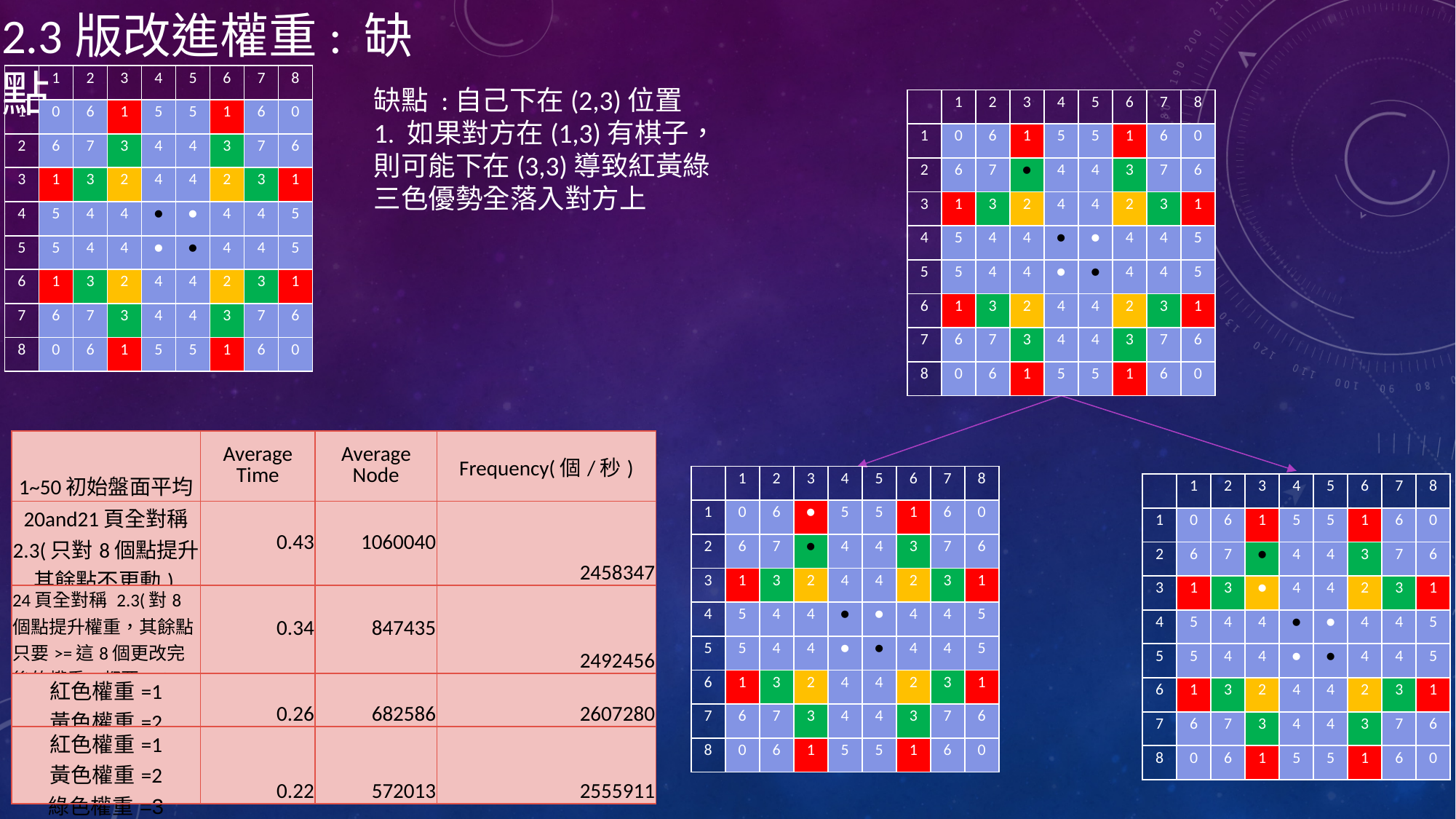

2.3版改進權重: 缺點
|  | 1 | 2 | 3 | 4 | 5 | 6 | 7 | 8 |
| --- | --- | --- | --- | --- | --- | --- | --- | --- |
| 1 | 0 | 6 | 1 | 5 | 5 | 1 | 6 | 0 |
| 2 | 6 | 7 | 3 | 4 | 4 | 3 | 7 | 6 |
| 3 | 1 | 3 | 2 | 4 | 4 | 2 | 3 | 1 |
| 4 | 5 | 4 | 4 | ● | ● | 4 | 4 | 5 |
| 5 | 5 | 4 | 4 | ● | ● | 4 | 4 | 5 |
| 6 | 1 | 3 | 2 | 4 | 4 | 2 | 3 | 1 |
| 7 | 6 | 7 | 3 | 4 | 4 | 3 | 7 | 6 |
| 8 | 0 | 6 | 1 | 5 | 5 | 1 | 6 | 0 |
缺點 :自己下在(2,3)位置
1. 如果對方在(1,3)有棋子，則可能下在(3,3)導致紅黃綠三色優勢全落入對方上

|  | 1 | 2 | 3 | 4 | 5 | 6 | 7 | 8 |
| --- | --- | --- | --- | --- | --- | --- | --- | --- |
| 1 | 0 | 6 | 1 | 5 | 5 | 1 | 6 | 0 |
| 2 | 6 | 7 | ● | 4 | 4 | 3 | 7 | 6 |
| 3 | 1 | 3 | 2 | 4 | 4 | 2 | 3 | 1 |
| 4 | 5 | 4 | 4 | ● | ● | 4 | 4 | 5 |
| 5 | 5 | 4 | 4 | ● | ● | 4 | 4 | 5 |
| 6 | 1 | 3 | 2 | 4 | 4 | 2 | 3 | 1 |
| 7 | 6 | 7 | 3 | 4 | 4 | 3 | 7 | 6 |
| 8 | 0 | 6 | 1 | 5 | 5 | 1 | 6 | 0 |
| 1~50初始盤面平均 | Average Time | Average Node | Frequency(個/秒) |
| --- | --- | --- | --- |
| 20and21頁全對稱 2.3(只對8個點提升，其餘點不更動) | 0.43 | 1060040 | 2458347 |
| 24頁全對稱 2.3(對8個點提升權重，其餘點只要>=這8個更改完後的權重，都要+1) | 0.34 | 847435 | 2492456 |
| 紅色權重=1 黃色權重=2 | 0.26 | 682586 | 2607280 |
| 紅色權重=1 黃色權重=2 綠色權重=3 | 0.22 | 572013 | 2555911 |
|  | 1 | 2 | 3 | 4 | 5 | 6 | 7 | 8 |
| --- | --- | --- | --- | --- | --- | --- | --- | --- |
| 1 | 0 | 6 | ● | 5 | 5 | 1 | 6 | 0 |
| 2 | 6 | 7 | ● | 4 | 4 | 3 | 7 | 6 |
| 3 | 1 | 3 | 2 | 4 | 4 | 2 | 3 | 1 |
| 4 | 5 | 4 | 4 | ● | ● | 4 | 4 | 5 |
| 5 | 5 | 4 | 4 | ● | ● | 4 | 4 | 5 |
| 6 | 1 | 3 | 2 | 4 | 4 | 2 | 3 | 1 |
| 7 | 6 | 7 | 3 | 4 | 4 | 3 | 7 | 6 |
| 8 | 0 | 6 | 1 | 5 | 5 | 1 | 6 | 0 |
|  | 1 | 2 | 3 | 4 | 5 | 6 | 7 | 8 |
| --- | --- | --- | --- | --- | --- | --- | --- | --- |
| 1 | 0 | 6 | 1 | 5 | 5 | 1 | 6 | 0 |
| 2 | 6 | 7 | ● | 4 | 4 | 3 | 7 | 6 |
| 3 | 1 | 3 | ● | 4 | 4 | 2 | 3 | 1 |
| 4 | 5 | 4 | 4 | ● | ● | 4 | 4 | 5 |
| 5 | 5 | 4 | 4 | ● | ● | 4 | 4 | 5 |
| 6 | 1 | 3 | 2 | 4 | 4 | 2 | 3 | 1 |
| 7 | 6 | 7 | 3 | 4 | 4 | 3 | 7 | 6 |
| 8 | 0 | 6 | 1 | 5 | 5 | 1 | 6 | 0 |